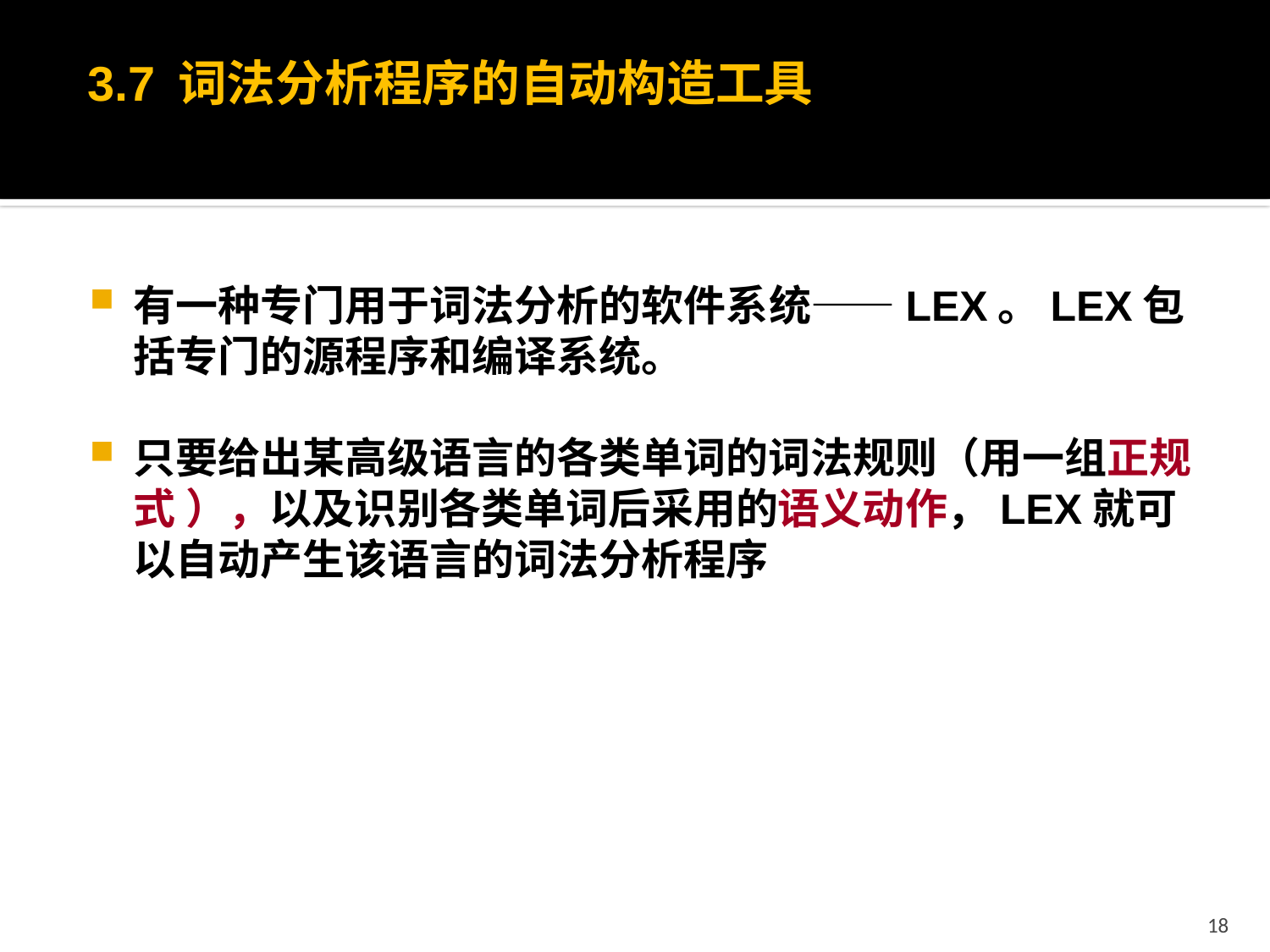

# 3.7 词法分析程序的自动构造工具
有一种专门用于词法分析的软件系统——LEX。LEX包括专门的源程序和编译系统。

只要给出某高级语言的各类单词的词法规则（用一组正规式 ），以及识别各类单词后采用的语义动作，LEX就可以自动产生该语言的词法分析程序
18